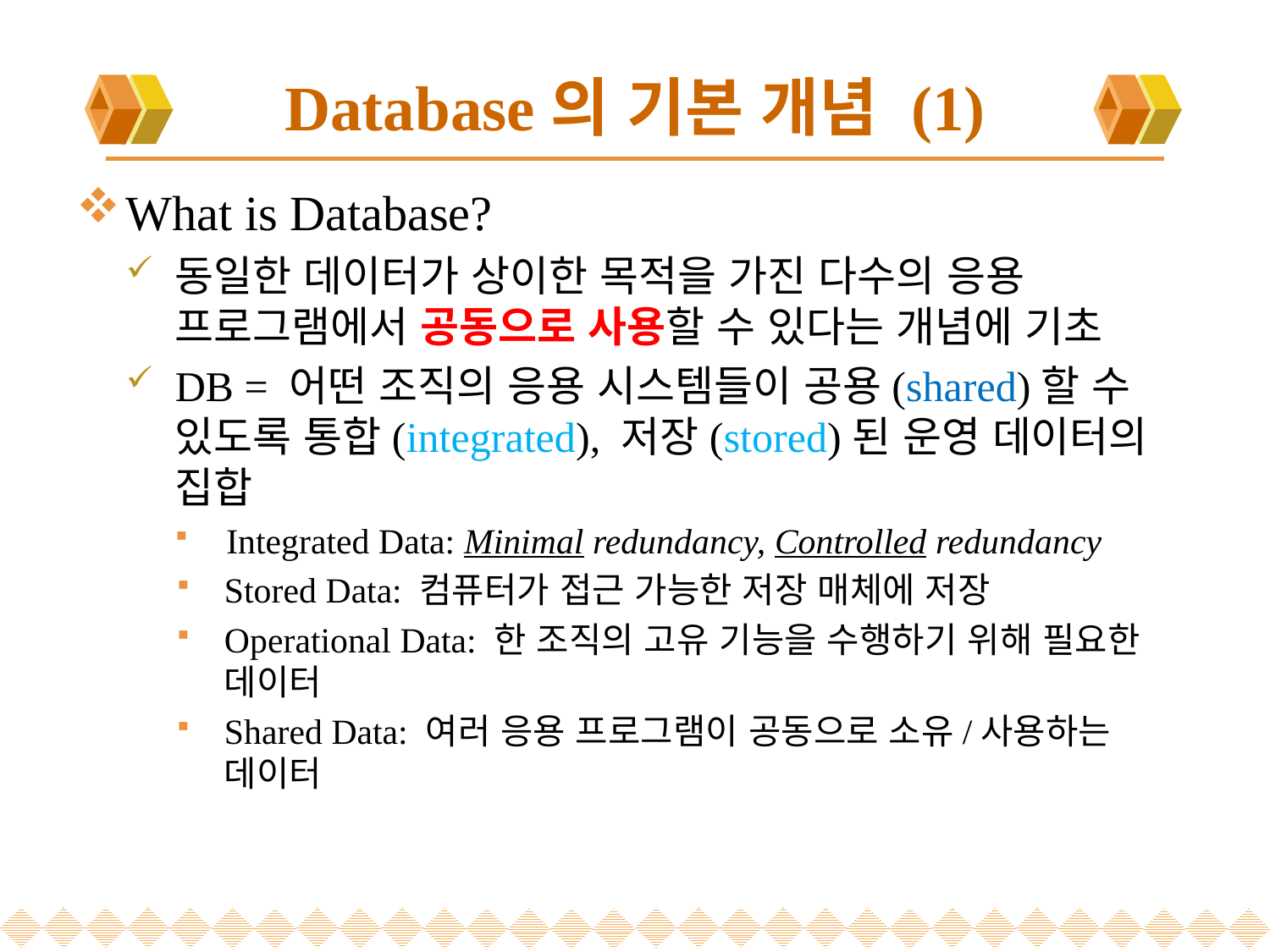

# Database의 기본 개념 (1)
What is Database?
동일한 데이터가 상이한 목적을 가진 다수의 응용 프로그램에서 공동으로 사용할 수 있다는 개념에 기초
DB = 어떤 조직의 응용 시스템들이 공용(shared)할 수 있도록 통합(integrated), 저장(stored)된 운영 데이터의 집합
Integrated Data: Minimal redundancy, Controlled redundancy
Stored Data: 컴퓨터가 접근 가능한 저장 매체에 저장
Operational Data: 한 조직의 고유 기능을 수행하기 위해 필요한 데이터
Shared Data: 여러 응용 프로그램이 공동으로 소유/사용하는 데이터